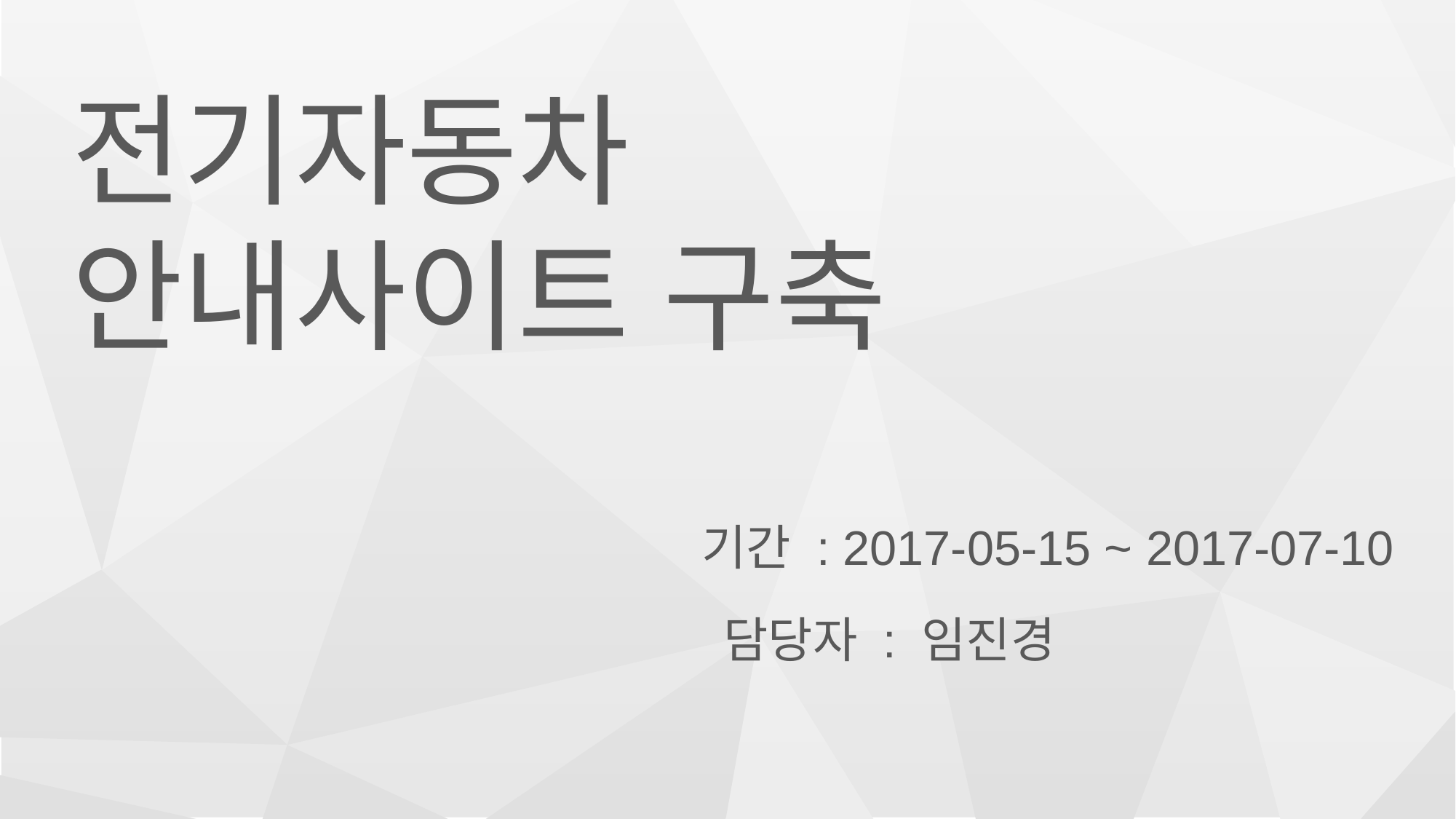

전기자동차 안내사이트 구축
기간 : 2017-05-15 ~ 2017-07-10
담당자 : 임진경